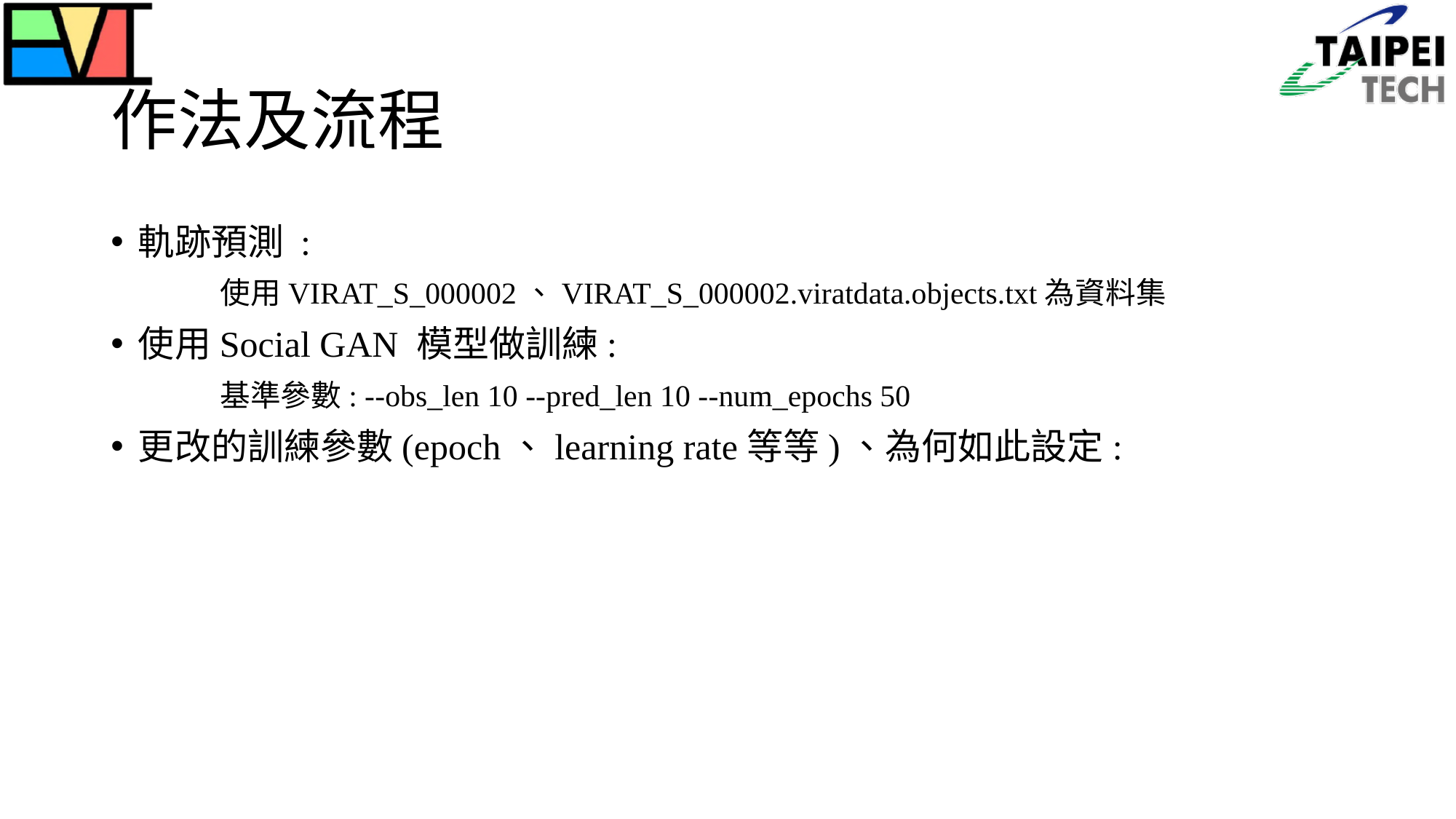

# 作法及流程
軌跡預測 :
	使用VIRAT_S_000002、VIRAT_S_000002.viratdata.objects.txt為資料集
使用Social GAN 模型做訓練:
 	基準參數: --obs_len 10 --pred_len 10 --num_epochs 50
更改的訓練參數(epoch、learning rate等等)、為何如此設定: